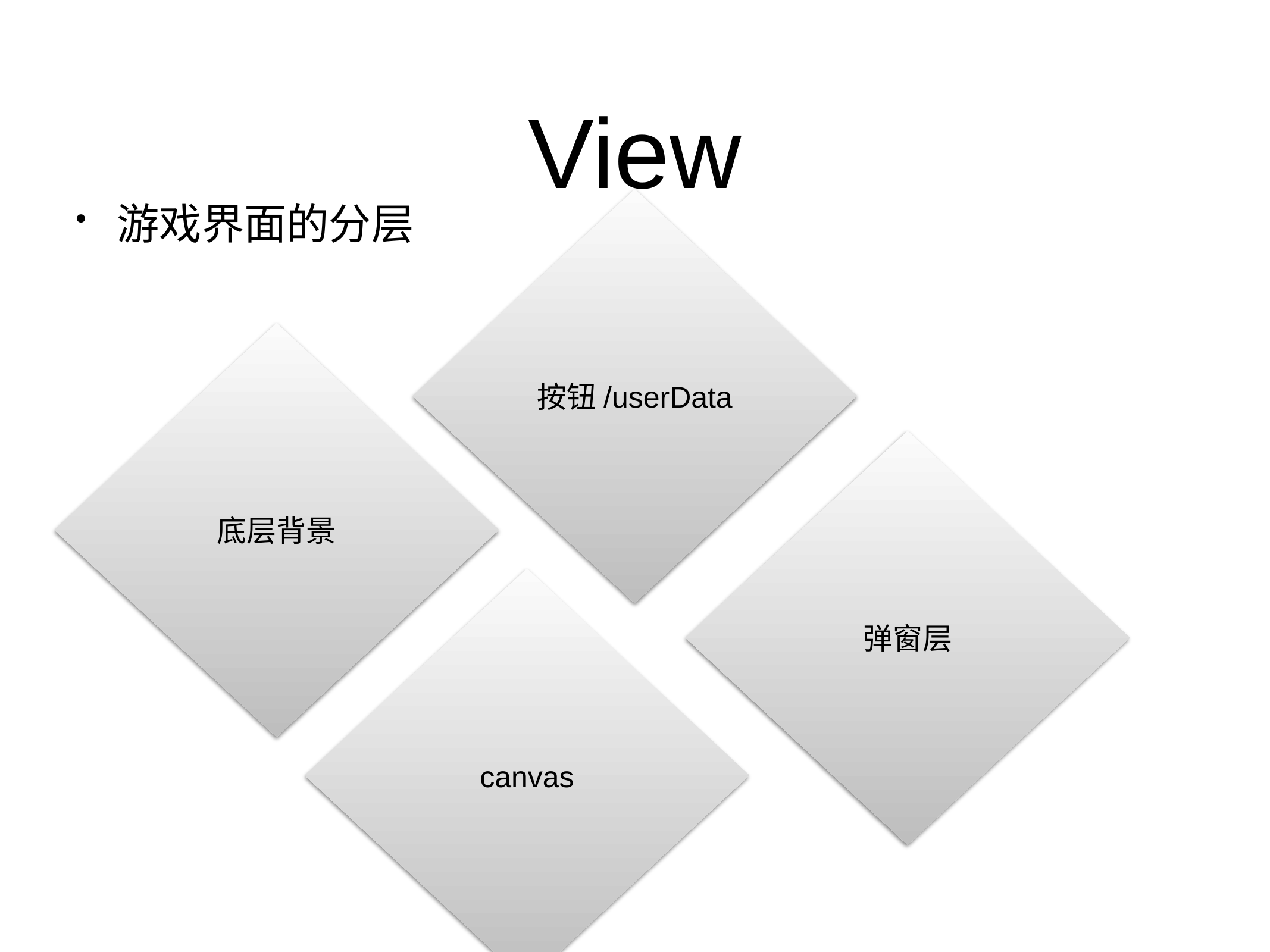

# View
按钮/userData
游戏界面的分层
底层背景
弹窗层
canvas